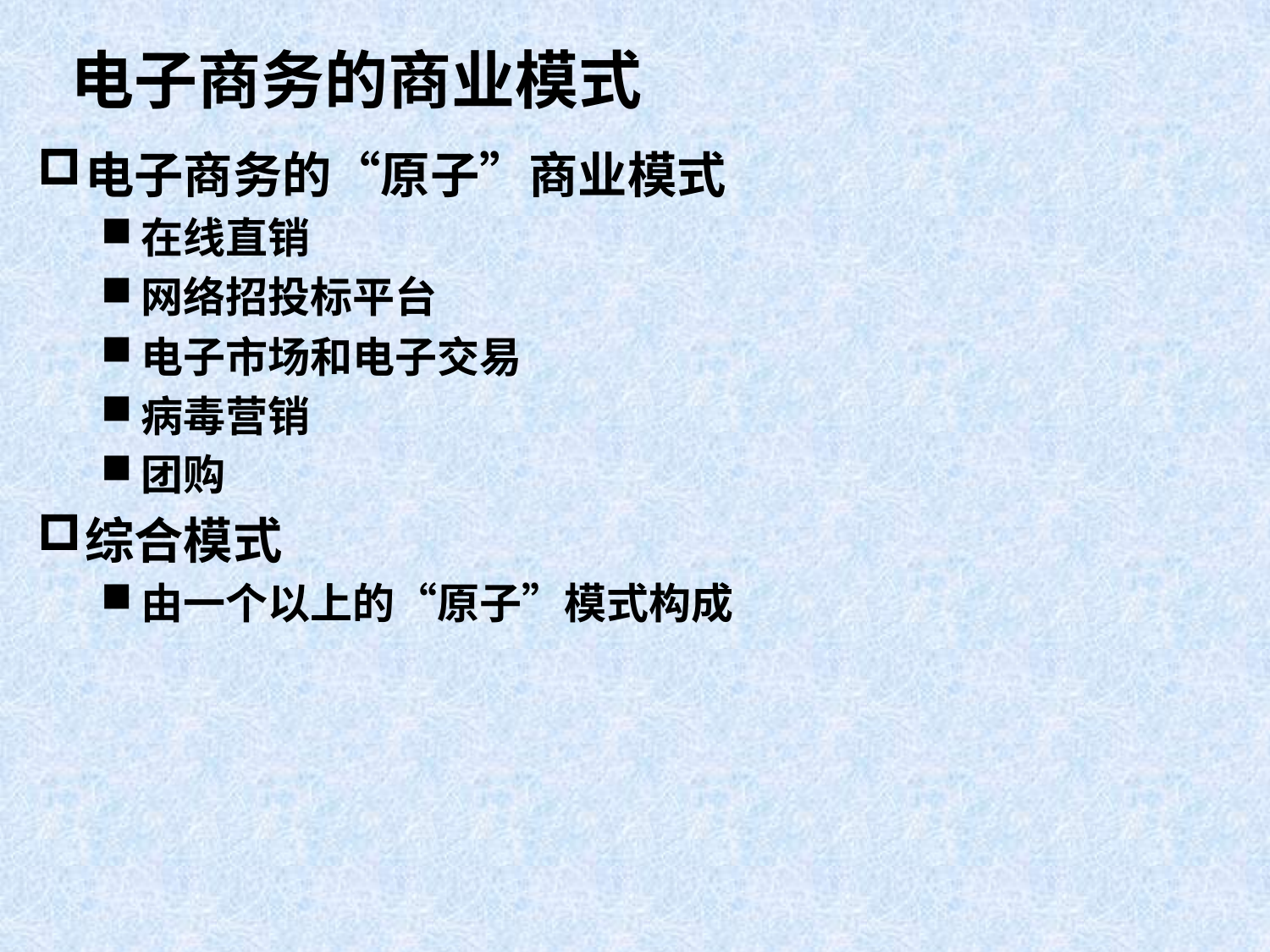

# 电子商务的商业模式
电子商务的“原子”商业模式
在线直销
网络招投标平台
电子市场和电子交易
病毒营销
团购
综合模式
由一个以上的“原子”模式构成